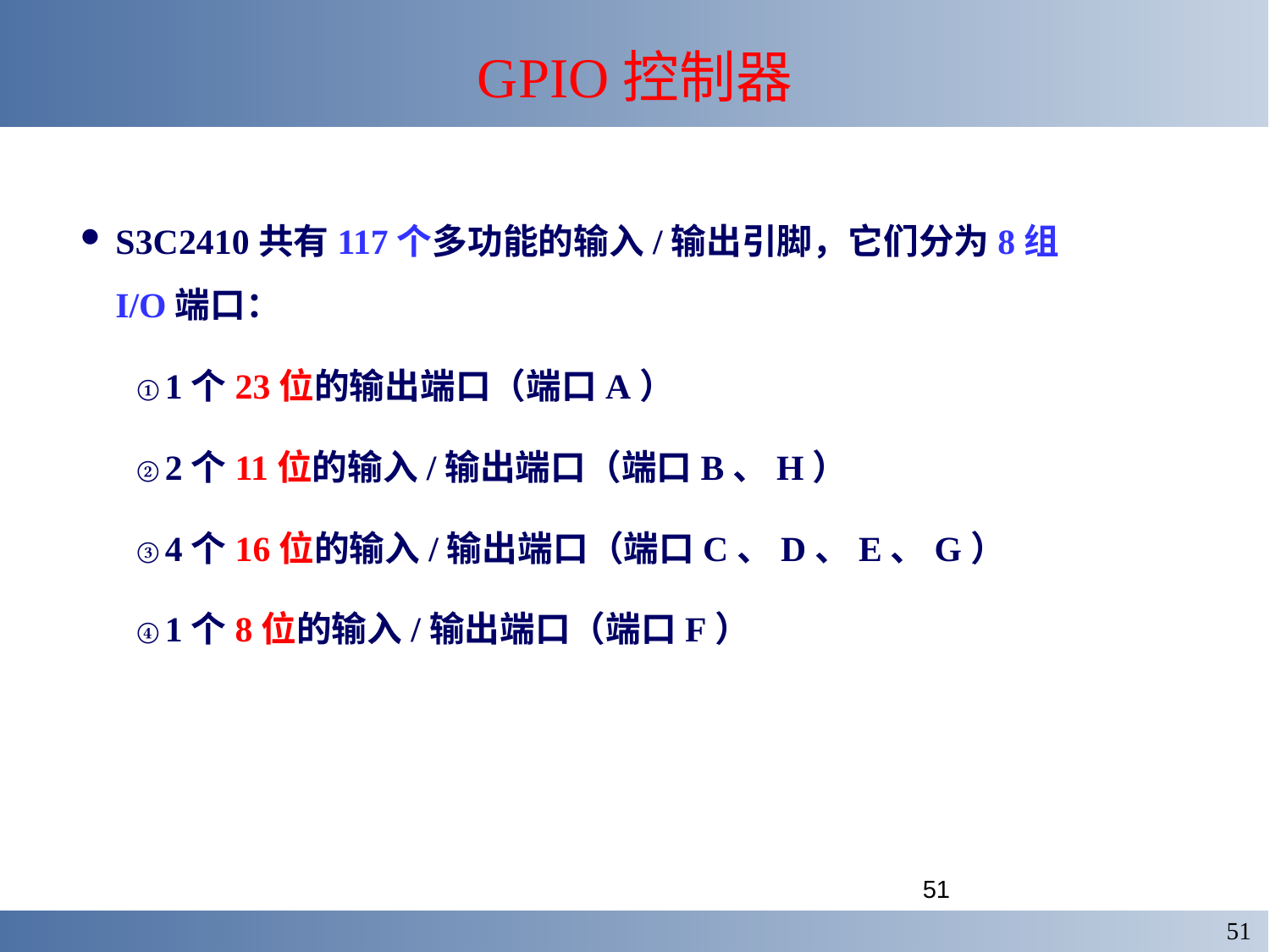

#
GPIO控制器
S3C2410共有117个多功能的输入/输出引脚，它们分为8组I/O端口：
1个23位的输出端口（端口A）
2个11位的输入/输出端口（端口B、H）
4个16位的输入/输出端口（端口C、D、E、G）
1个8位的输入/输出端口（端口F）
51